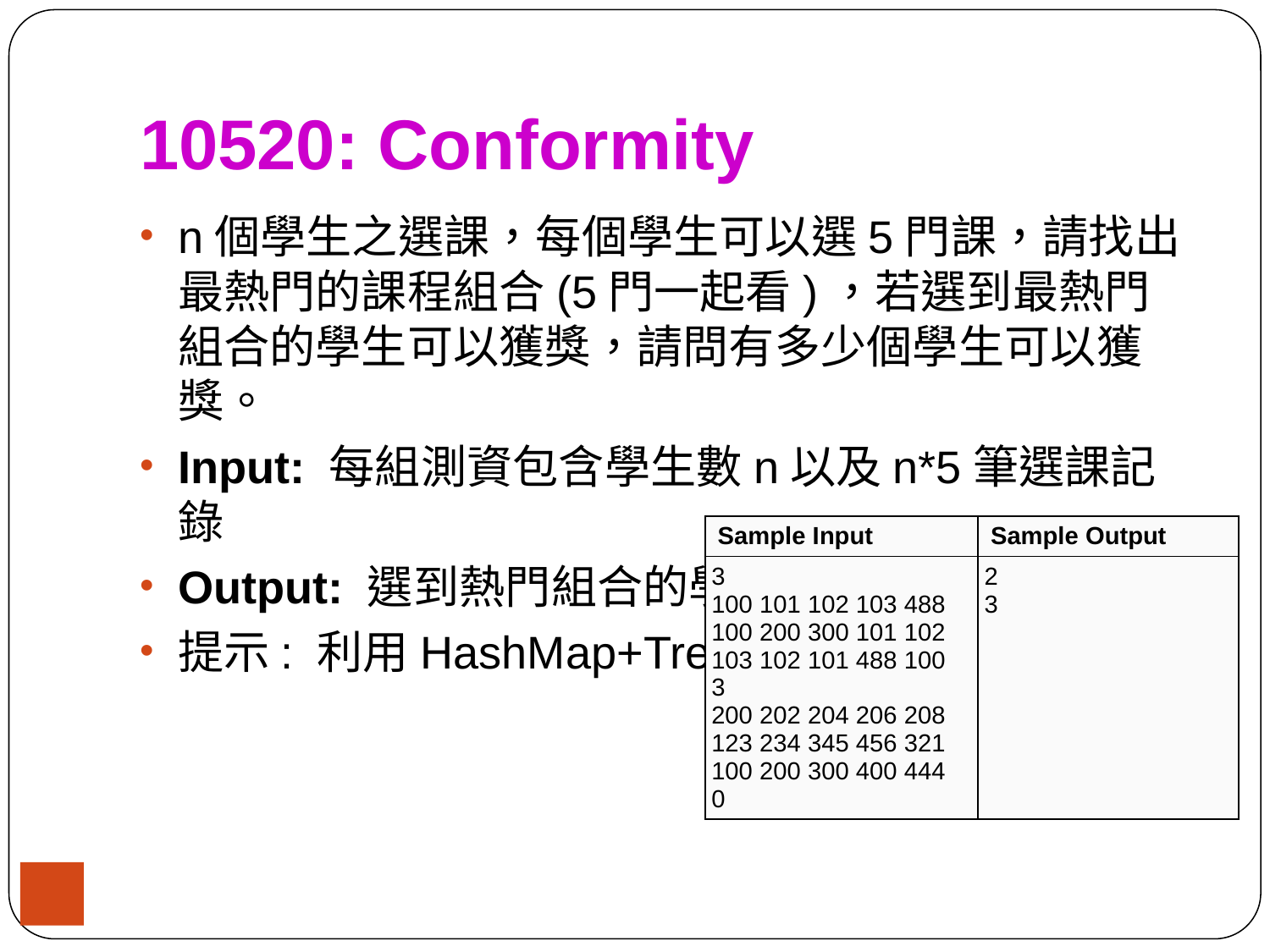

# 10520: Conformity
n個學生之選課，每個學生可以選5門課，請找出最熱門的課程組合(5門一起看)，若選到最熱門組合的學生可以獲獎，請問有多少個學生可以獲獎。
Input: 每組測資包含學生數n以及n*5筆選課記錄
Output: 選到熱門組合的學生人數
提示: 利用HashMap+TreeSet
| Sample Input | Sample Output |
| --- | --- |
| 3 100 101 102 103 488 100 200 300 101 102 103 102 101 488 100 3 200 202 204 206 208 123 234 345 456 321 100 200 300 400 444 0 | 2 3 |